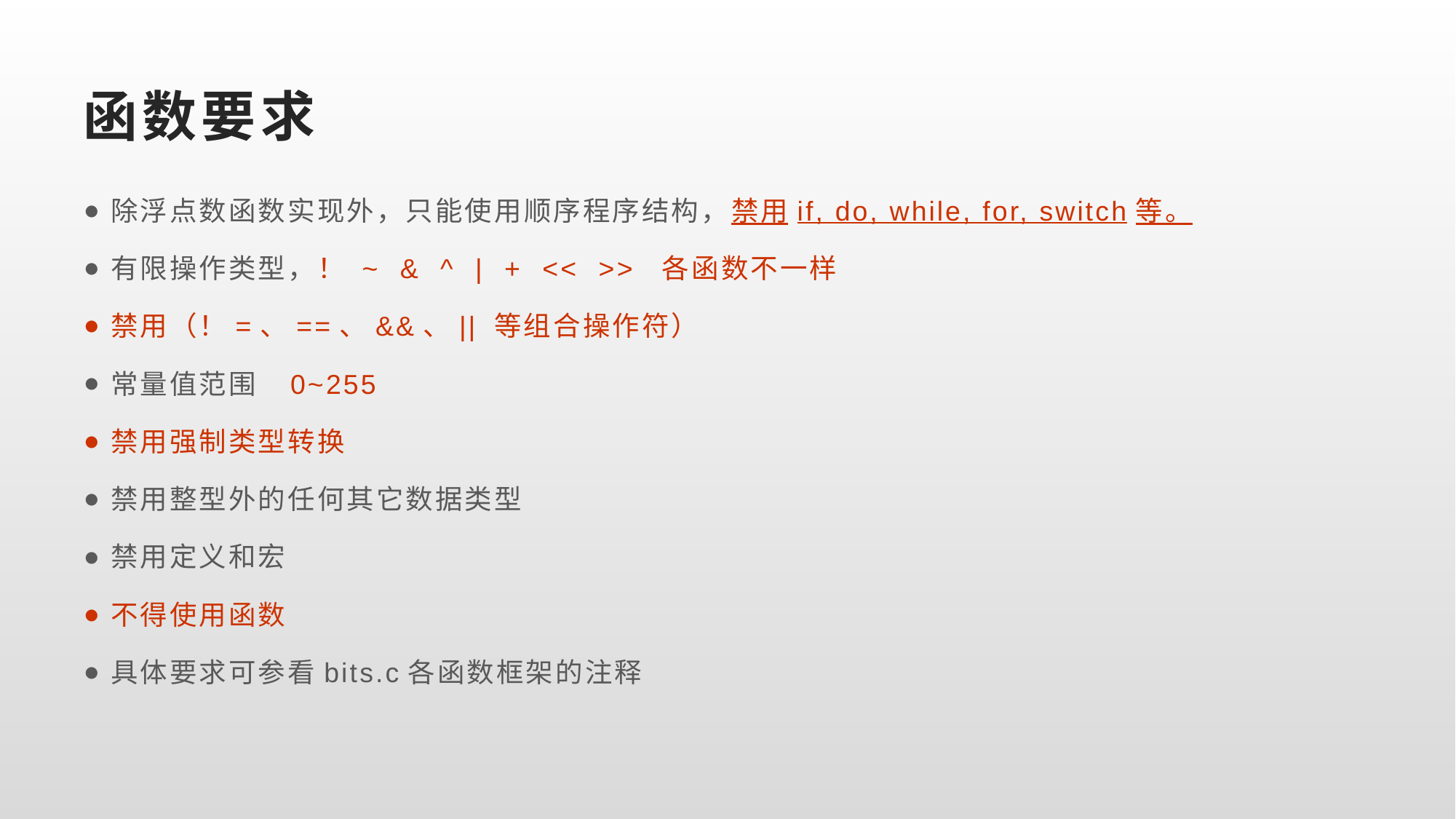

# 函数要求
除浮点数函数实现外，只能使用顺序程序结构，禁用if, do, while, for, switch等。
有限操作类型，！ ~  &  ^  |  +  <<  >>  各函数不一样
禁用（！=、==、&&、|| 等组合操作符）
常量值范围   0~255
禁用强制类型转换
禁用整型外的任何其它数据类型
禁用定义和宏
不得使用函数
具体要求可参看bits.c各函数框架的注释